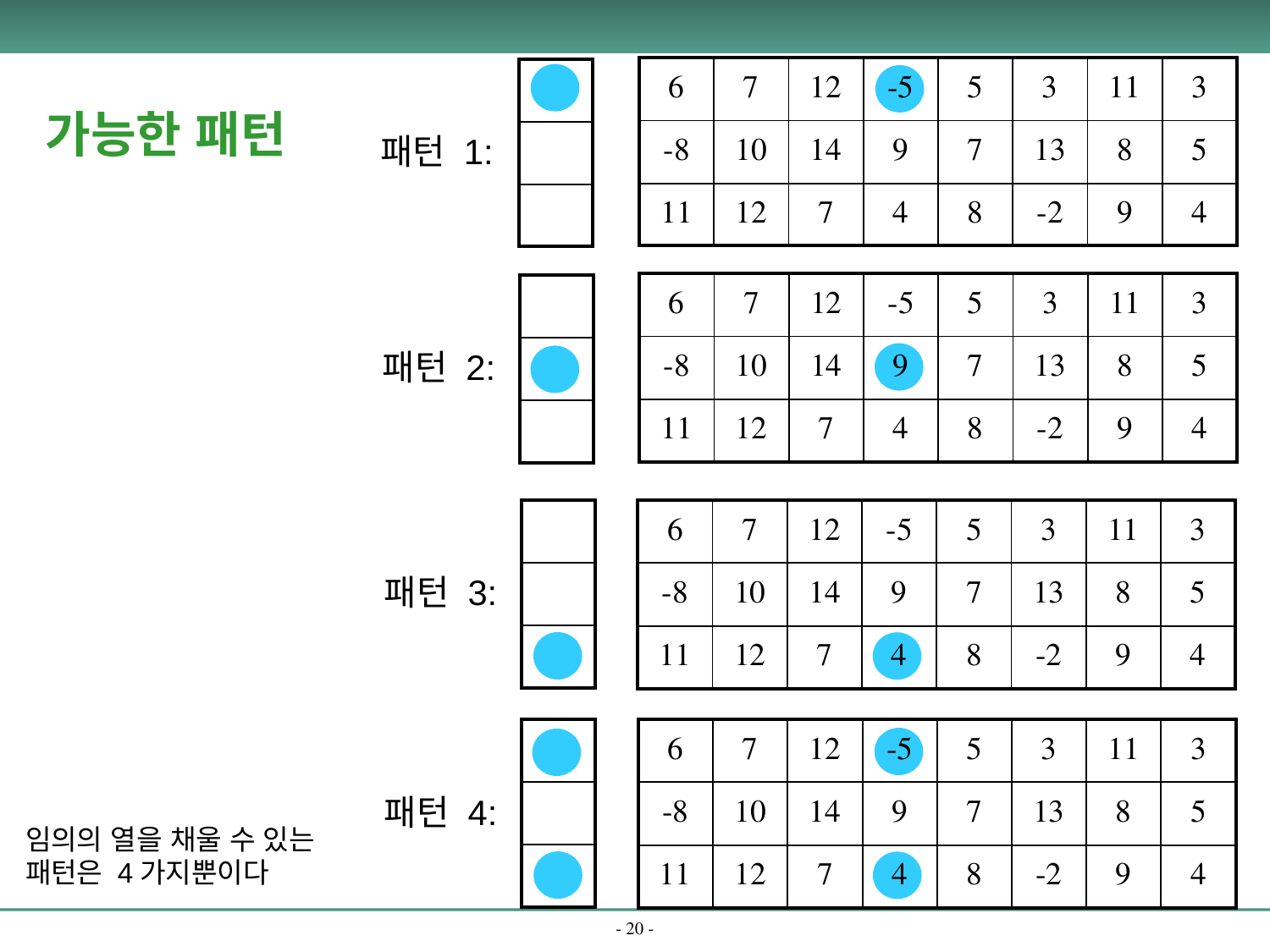

| 6 | 7 | 12 | -5 | 5 | 3 | 11 | 3 |
| --- | --- | --- | --- | --- | --- | --- | --- |
| -8 | 10 | 14 | 9 | 7 | 13 | 8 | 5 |
| 11 | 12 | 7 | 4 | 8 | -2 | 9 | 4 |
|  |
| --- |
|  |
|  |

가능한 패턴
패턴 1:
| 6 | 7 | 12 | -5 | 5 | 3 | 11 | 3 |
| --- | --- | --- | --- | --- | --- | --- | --- |
| -8 | 10 | 14 | 9 | 7 | 13 | 8 | 5 |
| 11 | 12 | 7 | 4 | 8 | -2 | 9 | 4 |
|  |
| --- |
|  |
|  |
패턴 2:
|  |
| --- |
|  |
|  |
| 6 | 7 | 12 | -5 | 5 | 3 | 11 | 3 |
| --- | --- | --- | --- | --- | --- | --- | --- |
| -8 | 10 | 14 | 9 | 7 | 13 | 8 | 5 |
| 11 | 12 | 7 | 4 | 8 | -2 | 9 | 4 |
패턴 3:
|  |
| --- |
|  |
|  |
| 6 | 7 | 12 | -5 | 5 | 3 | 11 | 3 |
| --- | --- | --- | --- | --- | --- | --- | --- |
| -8 | 10 | 14 | 9 | 7 | 13 | 8 | 5 |
| 11 | 12 | 7 | 4 | 8 | -2 | 9 | 4 |
패턴 4:
임의의 열을 채울 수 있는
패턴은 4가지뿐이다